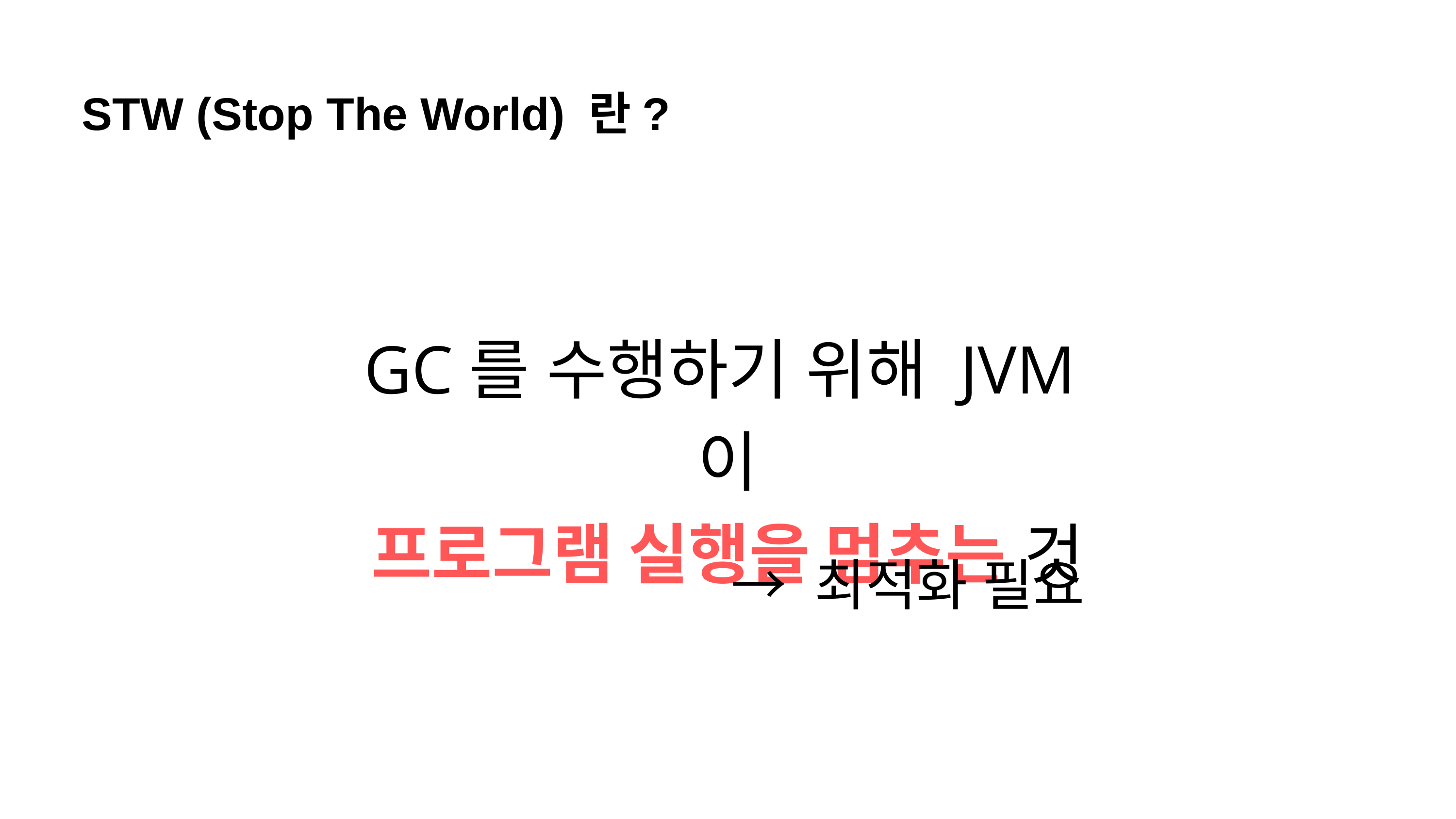

STW (Stop The World) 란?
GC를 수행하기 위해 JVM이
프로그램 실행을 멈추는 것
→ 최적화 필요